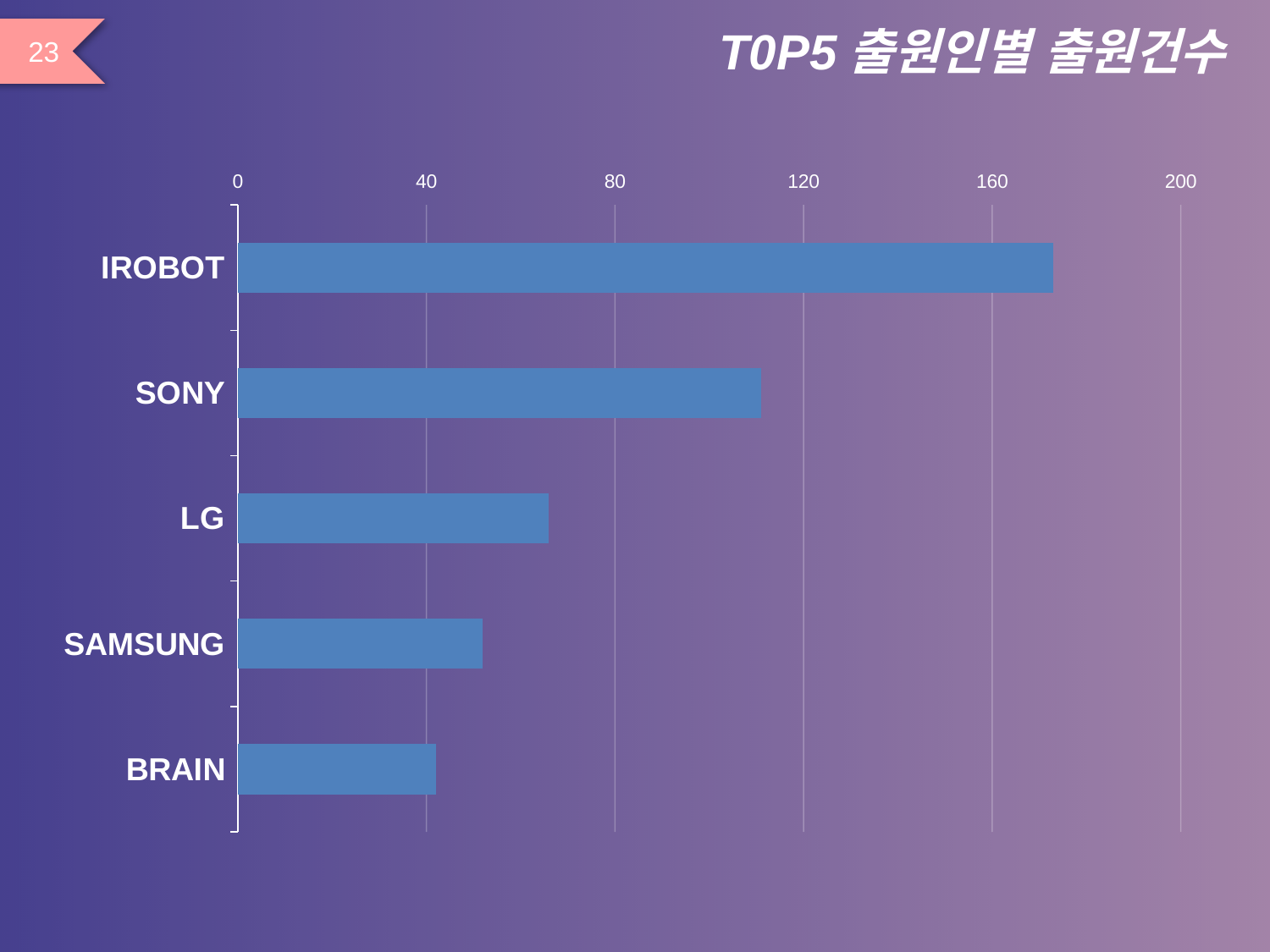

# T0P5출원인별 출원건수
23

### Chart

| Category |  |
|---|---|
| IROBOT | 173.0 |
| SONY | 111.0 |
| LG | 66.0 |
| SAMSUNG | 52.0 |
| BRAIN | 42.0 |